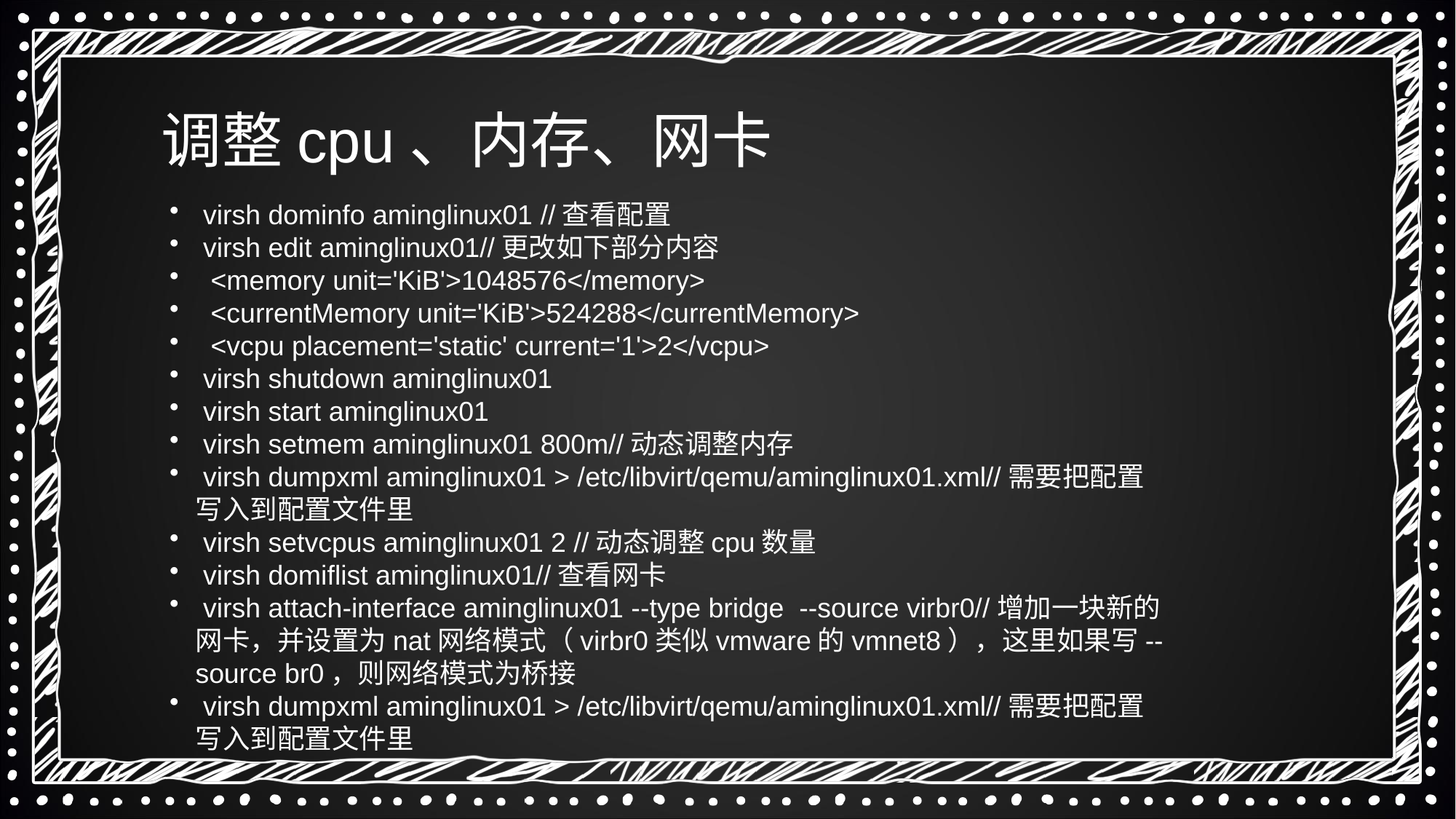

调整cpu、内存、网卡
 virsh dominfo aminglinux01 //查看配置
 virsh edit aminglinux01//更改如下部分内容
  <memory unit='KiB'>1048576</memory>
  <currentMemory unit='KiB'>524288</currentMemory>
  <vcpu placement='static' current='1'>2</vcpu>
 virsh shutdown aminglinux01
 virsh start aminglinux01
 virsh setmem aminglinux01 800m//动态调整内存
 virsh dumpxml aminglinux01 > /etc/libvirt/qemu/aminglinux01.xml//需要把配置写入到配置文件里
 virsh setvcpus aminglinux01 2 //动态调整cpu数量
 virsh domiflist aminglinux01//查看网卡
 virsh attach-interface aminglinux01 --type bridge  --source virbr0//增加一块新的网卡，并设置为nat网络模式（virbr0类似vmware的vmnet8），这里如果写--source br0，则网络模式为桥接
 virsh dumpxml aminglinux01 > /etc/libvirt/qemu/aminglinux01.xml//需要把配置写入到配置文件里